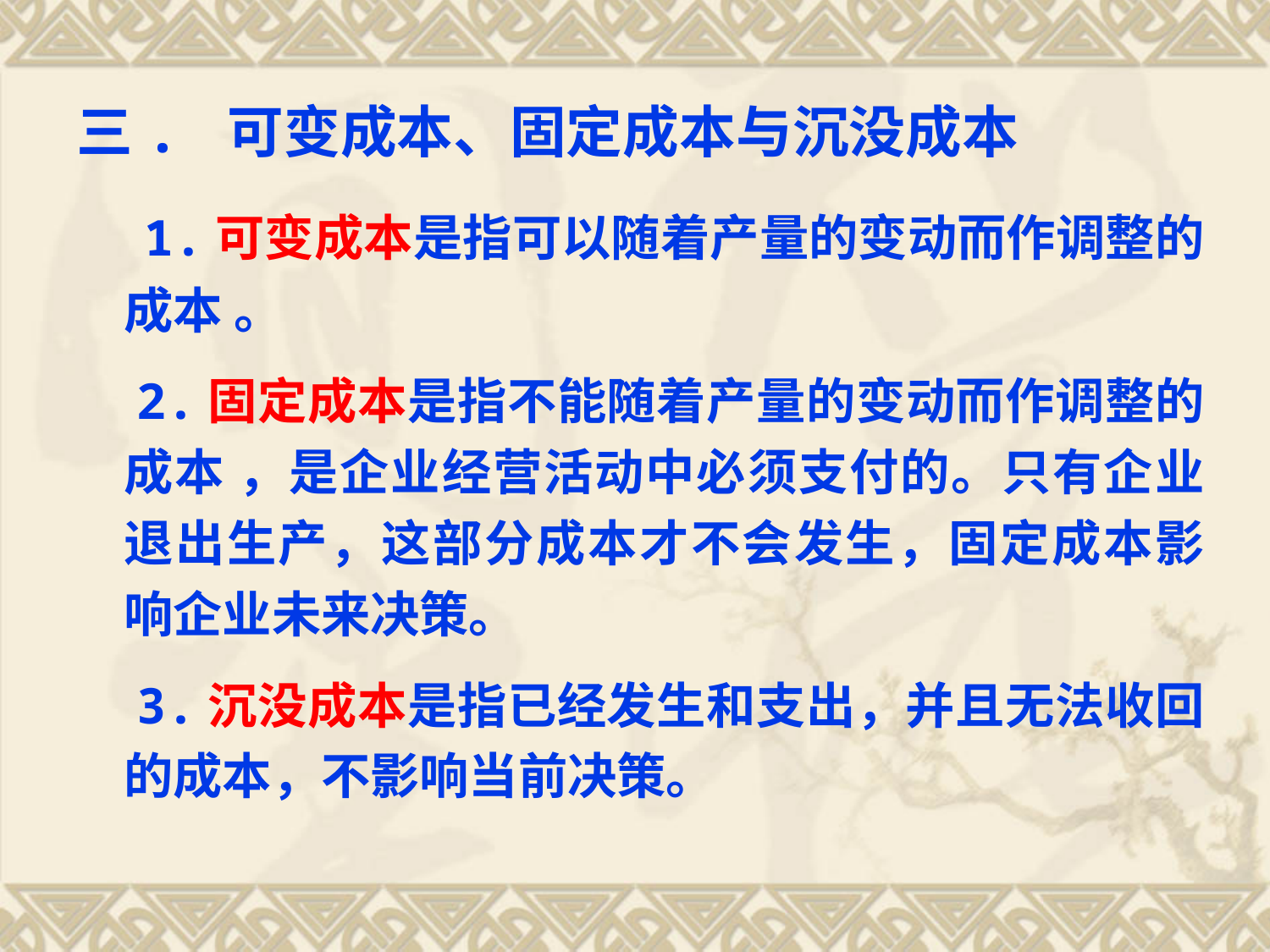

三. 可变成本、固定成本与沉没成本
  1.可变成本是指可以随着产量的变动而作调整的成本 。
  2.固定成本是指不能随着产量的变动而作调整的成本 ，是企业经营活动中必须支付的。只有企业退出生产，这部分成本才不会发生，固定成本影响企业未来决策。
  3.沉没成本是指已经发生和支出，并且无法收回的成本，不影响当前决策。